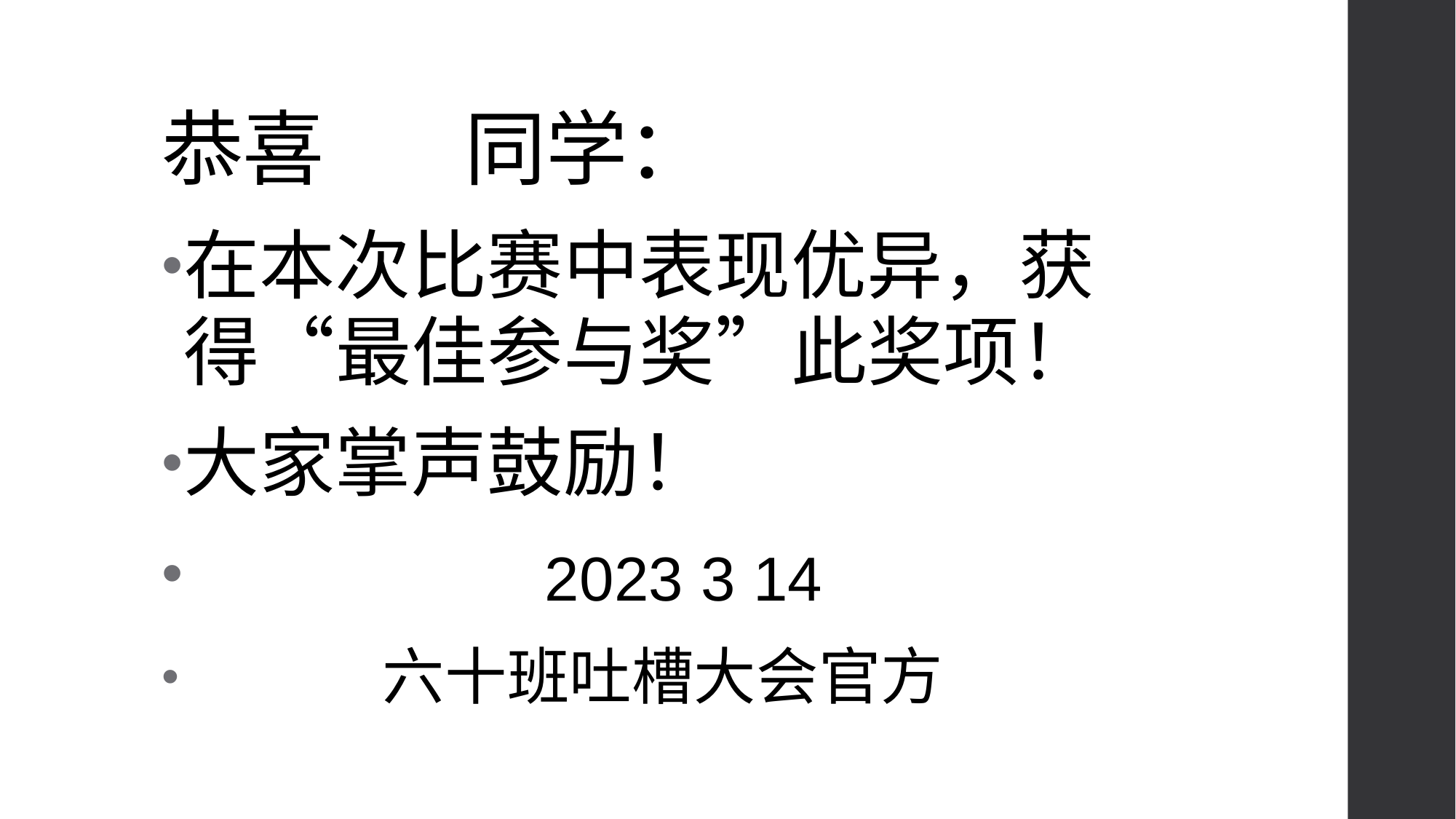

# 恭喜        同学：
在本次比赛中表现优异，获得“最佳参与奖”此奖项！
大家掌声鼓励！
                 2023 3 14
             六十班吐槽大会官方